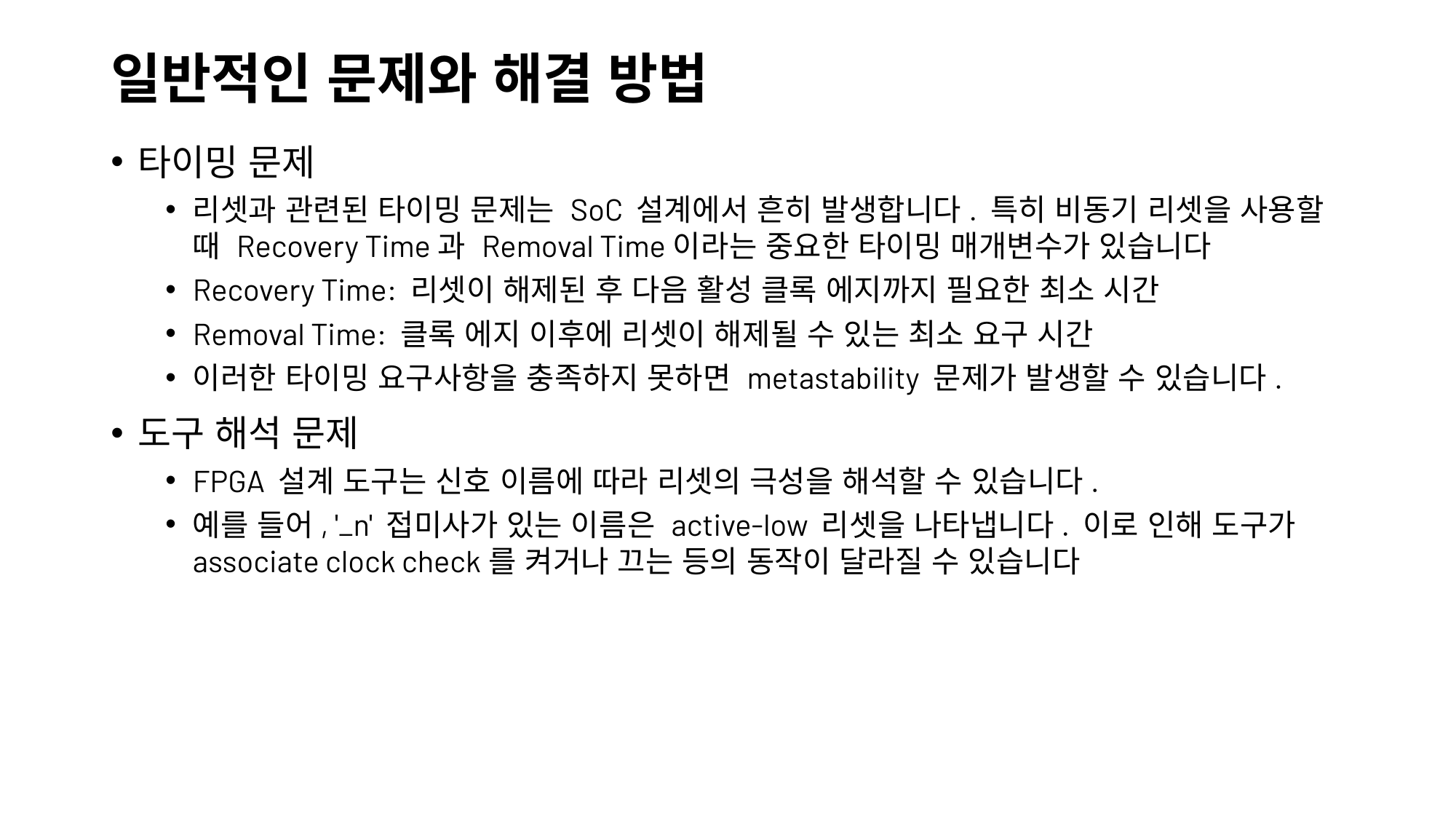

# 일반적인 문제와 해결 방법
타이밍 문제
리셋과 관련된 타이밍 문제는 SoC 설계에서 흔히 발생합니다. 특히 비동기 리셋을 사용할 때 Recovery Time과 Removal Time이라는 중요한 타이밍 매개변수가 있습니다
Recovery Time: 리셋이 해제된 후 다음 활성 클록 에지까지 필요한 최소 시간
Removal Time: 클록 에지 이후에 리셋이 해제될 수 있는 최소 요구 시간
이러한 타이밍 요구사항을 충족하지 못하면 metastability 문제가 발생할 수 있습니다.
도구 해석 문제
FPGA 설계 도구는 신호 이름에 따라 리셋의 극성을 해석할 수 있습니다.
예를 들어, '_n' 접미사가 있는 이름은 active-low 리셋을 나타냅니다. 이로 인해 도구가 associate clock check를 켜거나 끄는 등의 동작이 달라질 수 있습니다